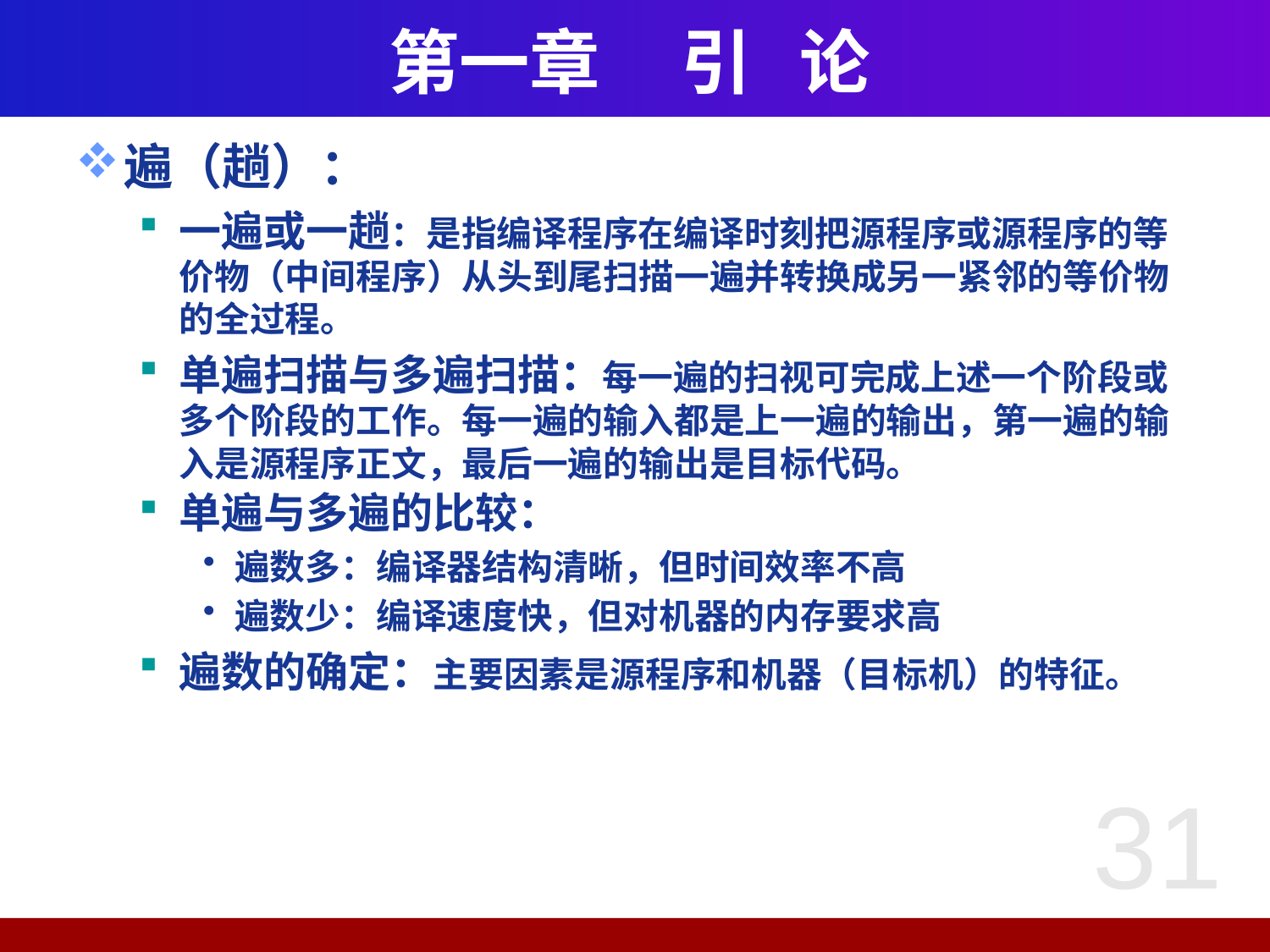

# 第一章     引   论
遍（趟）：
一遍或一趟：是指编译程序在编译时刻把源程序或源程序的等价物（中间程序）从头到尾扫描一遍并转换成另一紧邻的等价物的全过程。
单遍扫描与多遍扫描：每一遍的扫视可完成上述一个阶段或多个阶段的工作。每一遍的输入都是上一遍的输出，第一遍的输入是源程序正文，最后一遍的输出是目标代码。
单遍与多遍的比较：
遍数多：编译器结构清晰，但时间效率不高
遍数少：编译速度快，但对机器的内存要求高
遍数的确定：主要因素是源程序和机器（目标机）的特征。
31